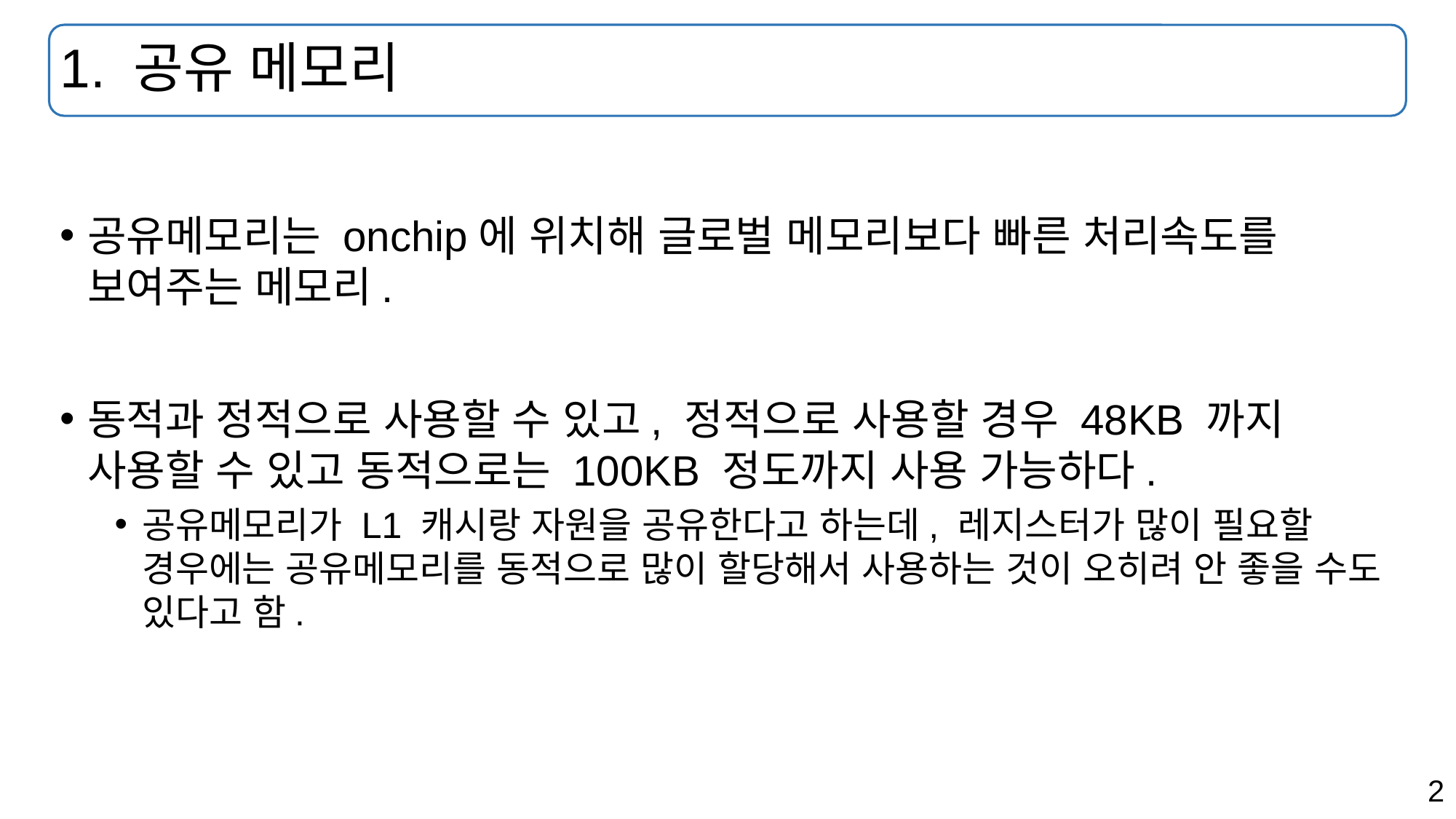

# 1. 공유 메모리

공유메모리는 onchip에 위치해 글로벌 메모리보다 빠른 처리속도를 보여주는 메모리.

동적과 정적으로 사용할 수 있고, 정적으로 사용할 경우 48KB 까지 사용할 수 있고 동적으로는 100KB 정도까지 사용 가능하다.
공유메모리가 L1 캐시랑 자원을 공유한다고 하는데, 레지스터가 많이 필요할 경우에는 공유메모리를 동적으로 많이 할당해서 사용하는 것이 오히려 안 좋을 수도 있다고 함.